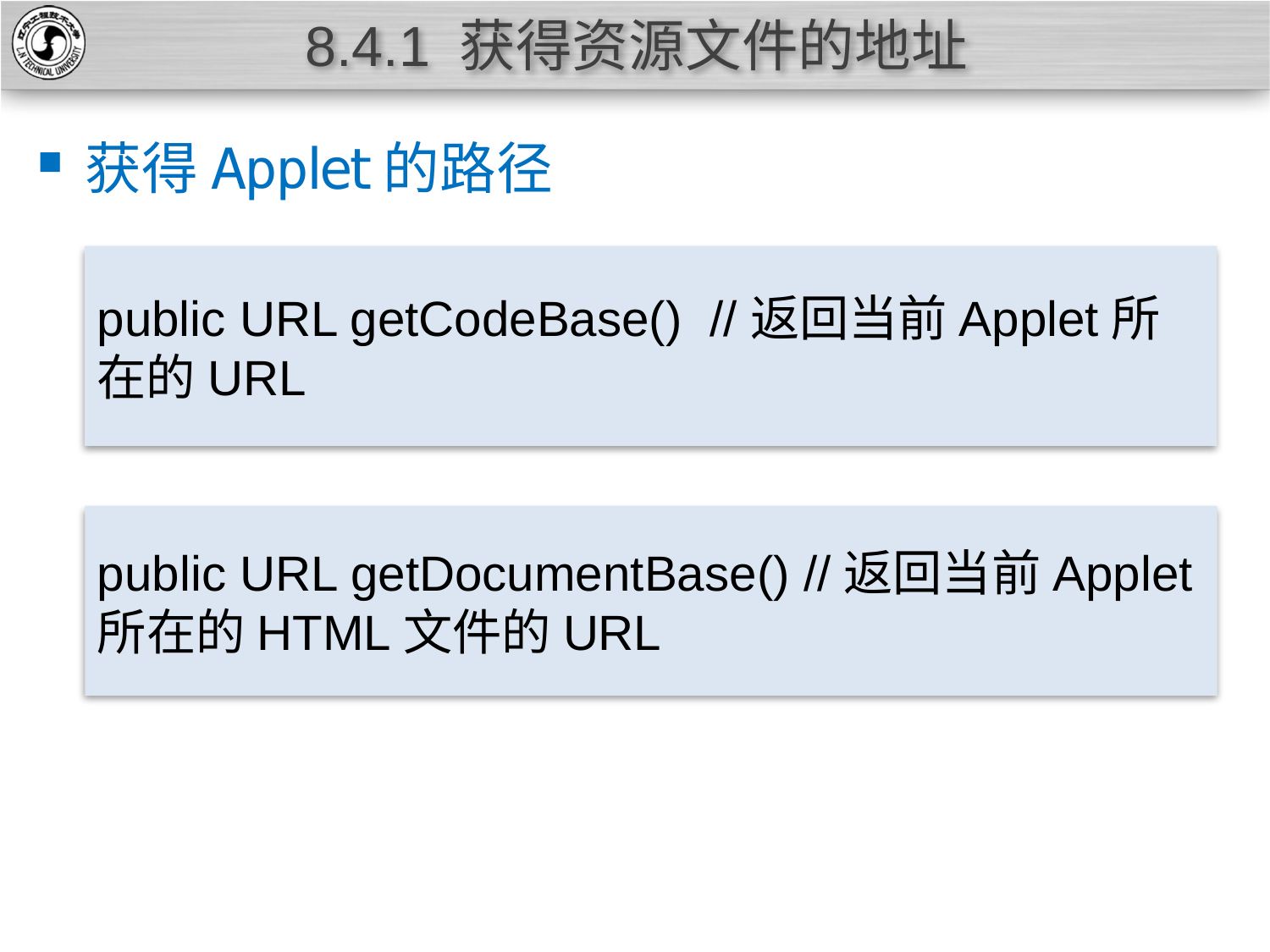

# 8.4.1 获得资源文件的地址
获得Applet的路径
public URL getCodeBase()  //返回当前Applet所在的URL
public URL getDocumentBase() //返回当前Applet所在的HTML文件的URL